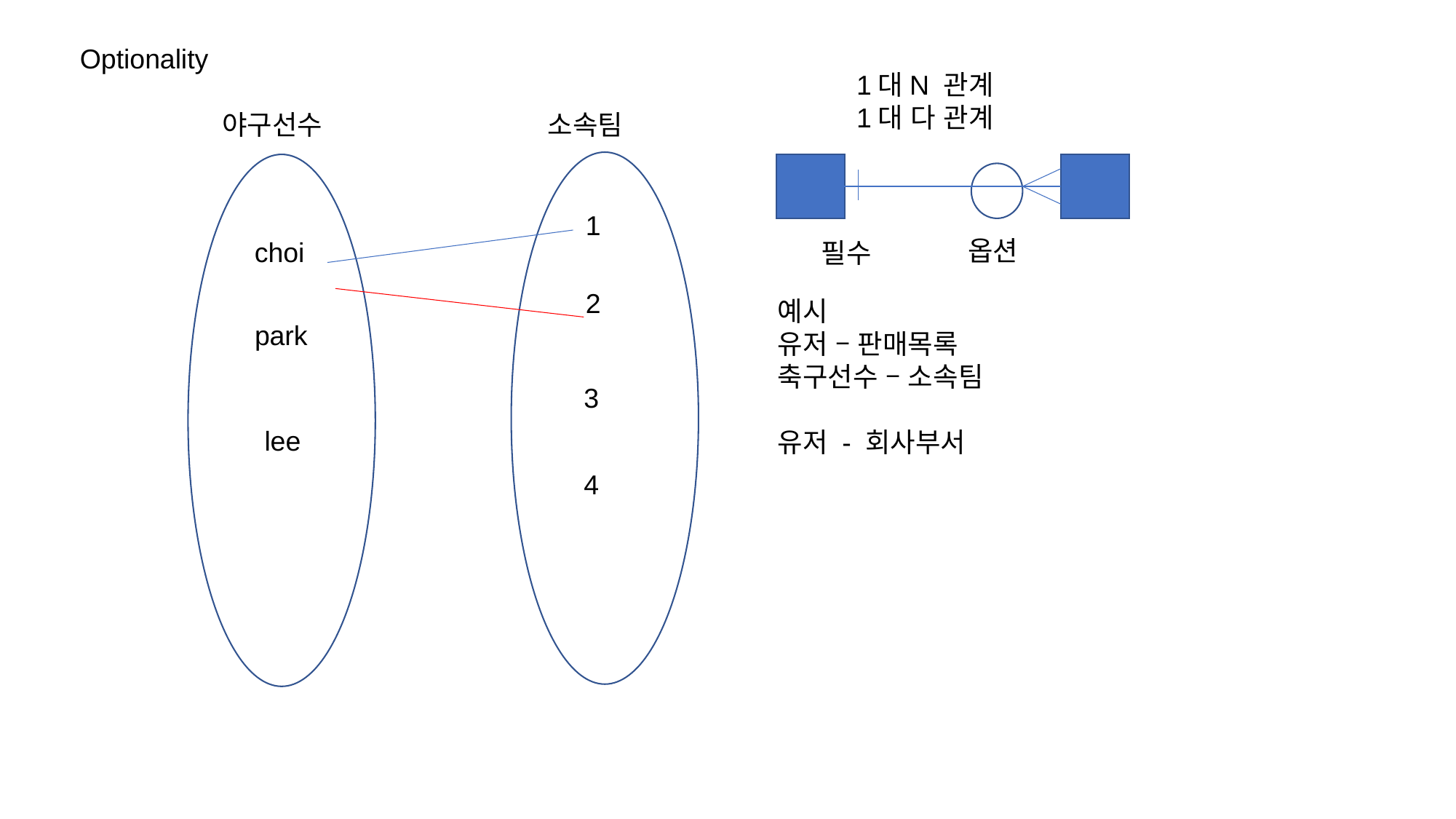

Optionality
1대N 관계
1대 다 관계
야구선수
소속팀

1
옵션
choi
필수
2
예시
유저 – 판매목록
축구선수 – 소속팀

유저 - 회사부서

park
3
lee
4